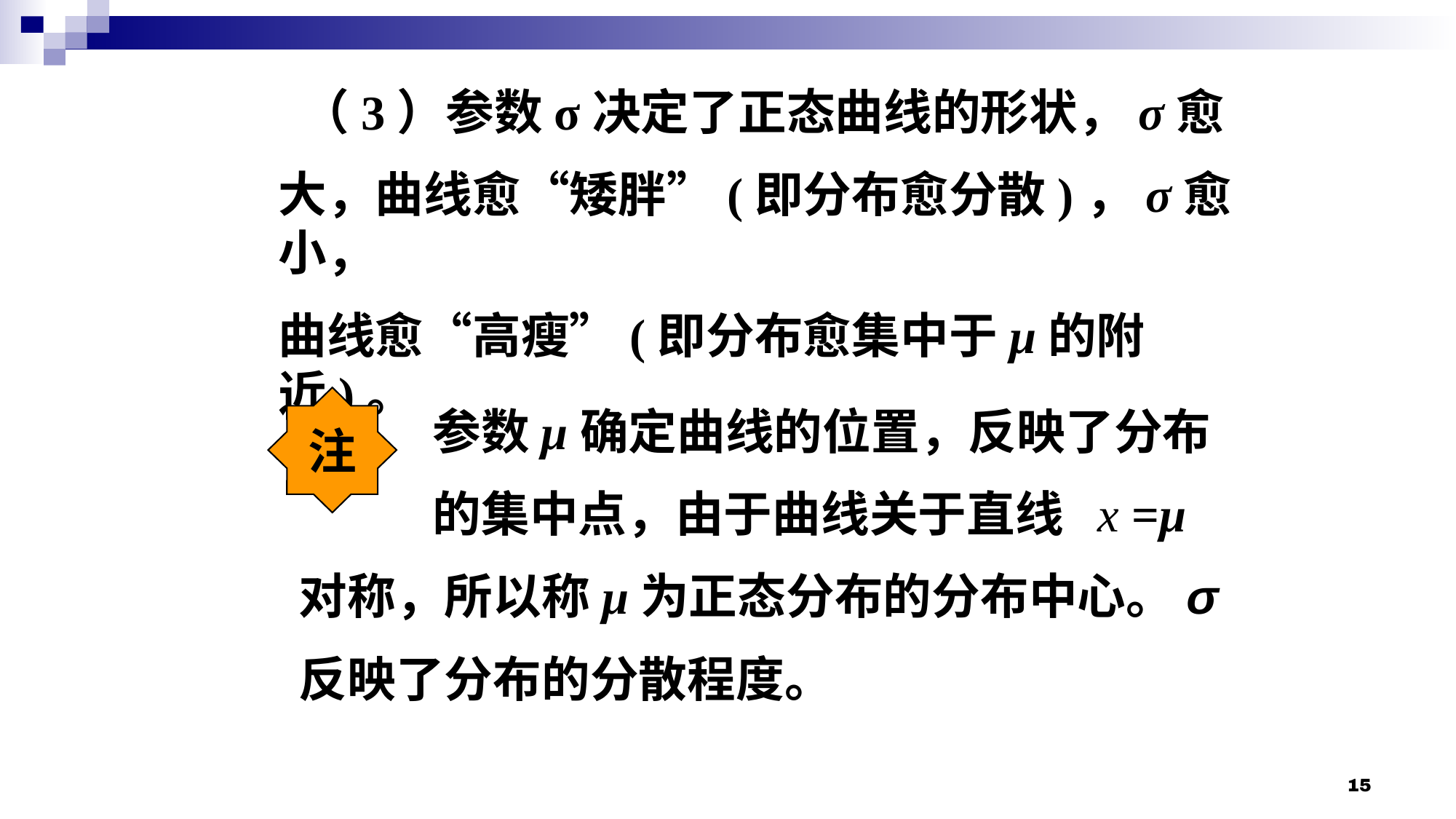

（3）参数σ决定了正态曲线的形状，σ愈
大，曲线愈“矮胖”(即分布愈分散)，σ愈小，
曲线愈“高瘦”(即分布愈集中于μ的附近)。
注
           参数μ确定曲线的位置，反映了分布
           的集中点，由于曲线关于直线  x =μ
对称，所以称μ为正态分布的分布中心。σ
反映了分布的分散程度。
15